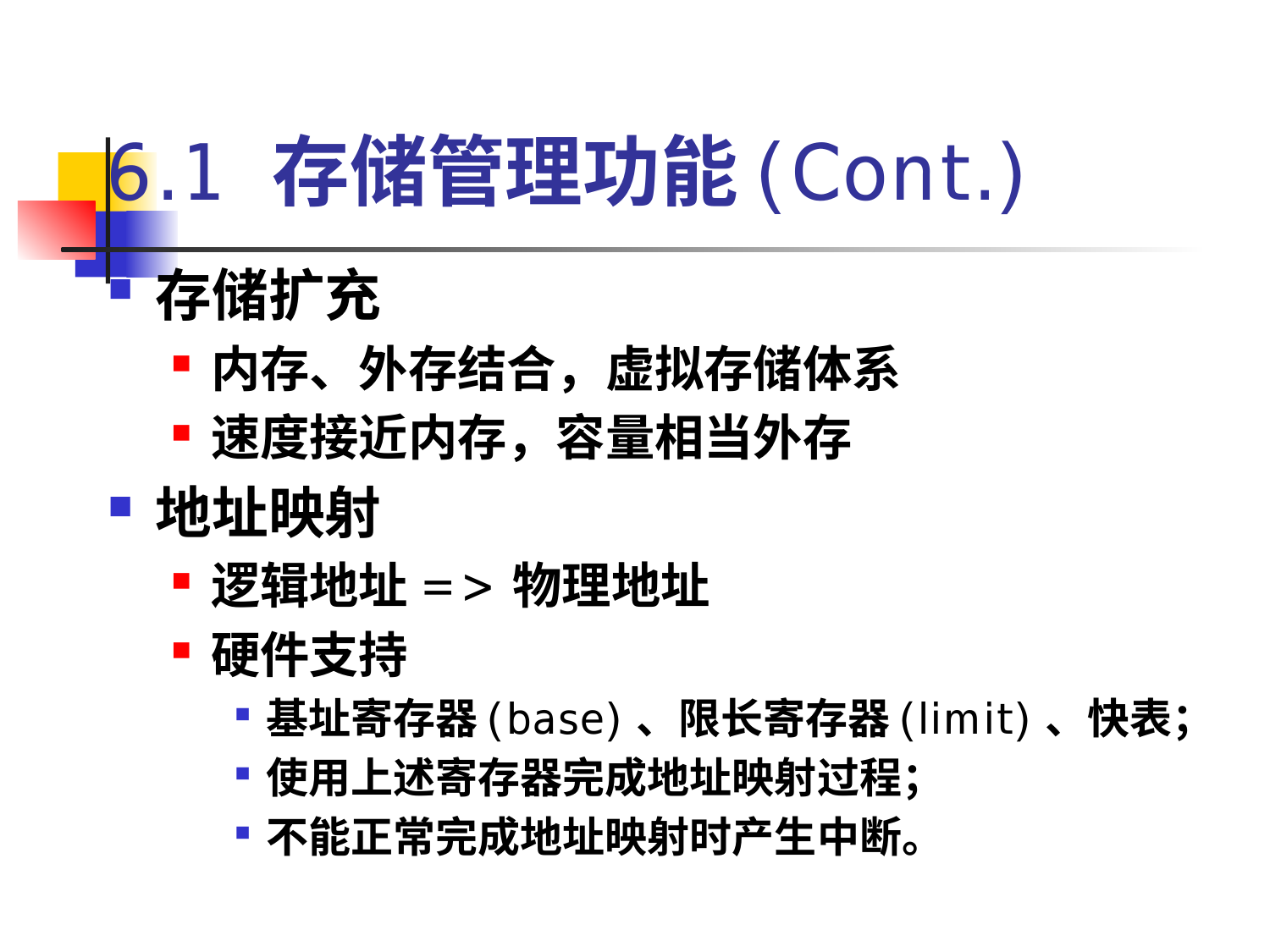

# 6.1 存储管理功能(Cont.)
存储扩充
内存、外存结合，虚拟存储体系
速度接近内存，容量相当外存
地址映射
逻辑地址=>物理地址
硬件支持
基址寄存器(base)、限长寄存器(limit)、快表；
使用上述寄存器完成地址映射过程；
不能正常完成地址映射时产生中断。